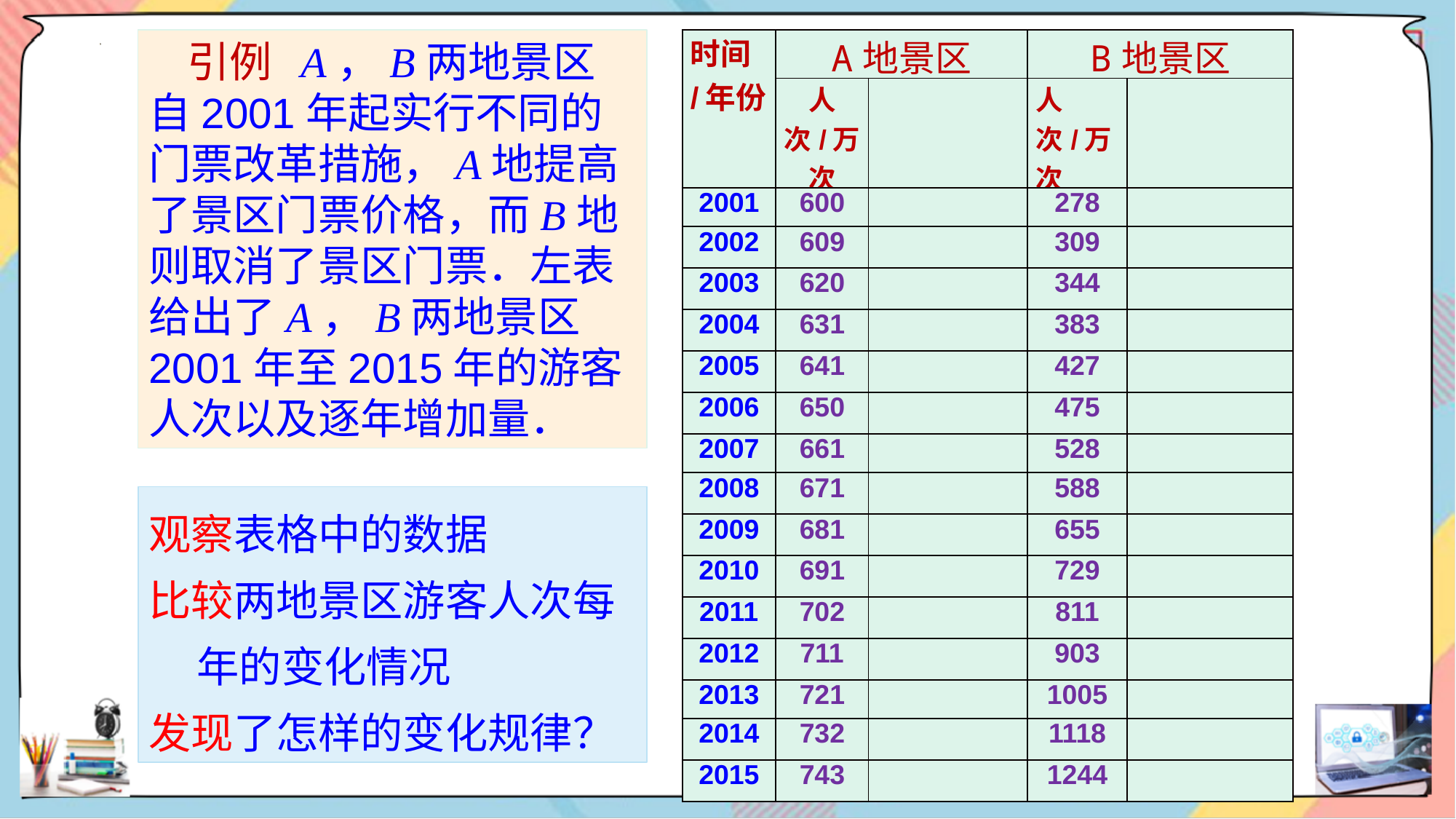

引例  A，B两地景区自2001年起实行不同的门票改革措施，A地提高了景区门票价格，而B地则取消了景区门票．左表给出了A，B两地景区2001年至2015年的游客人次以及逐年增加量．
| 时间/年份 | A地景区 |  | B地景区 |  |
| --- | --- | --- | --- | --- |
|  | 人次/万次 |  | 人次/万次 |  |
| 2001 | 600 |  | 278 |  |
| 2002 | 609 |  | 309 |  |
| 2003 | 620 |  | 344 |  |
| 2004 | 631 |  | 383 |  |
| 2005 | 641 |  | 427 |  |
| 2006 | 650 |  | 475 |  |
| 2007 | 661 |  | 528 |  |
| 2008 | 671 |  | 588 |  |
| 2009 | 681 |  | 655 |  |
| 2010 | 691 |  | 729 |  |
| 2011 | 702 |  | 811 |  |
| 2012 | 711 |  | 903 |  |
| 2013 | 721 |  | 1005 |  |
| 2014 | 732 |  | 1118 |  |
| 2015 | 743 |  | 1244 |  |
观察表格中的数据
比较两地景区游客人次每
    年的变化情况
发现了怎样的变化规律？